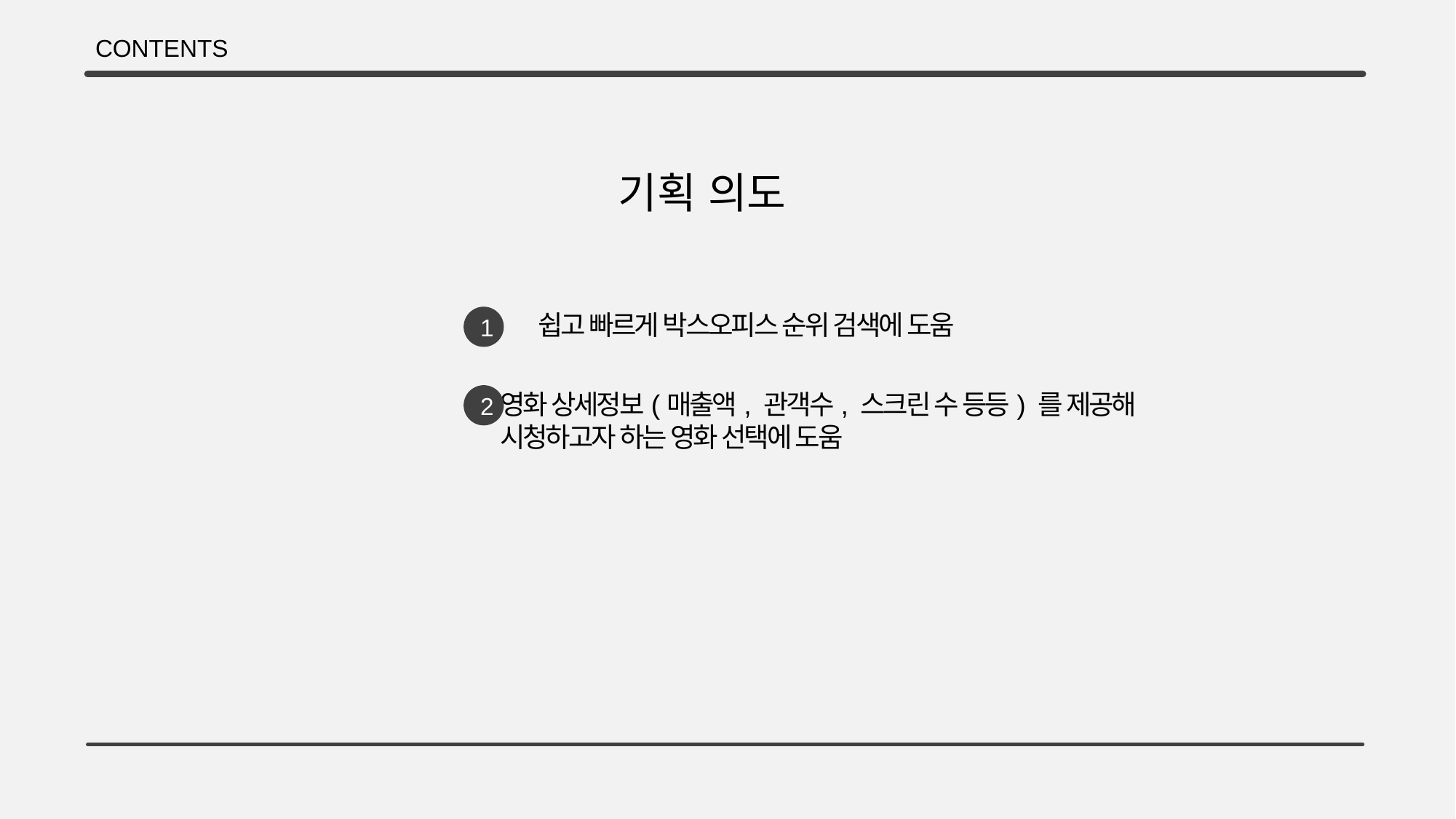

CONTENTS
                  기획 의도
쉽고 빠르게 박스오피스 순위 검색에 도움
1
영화 상세정보(매출액, 관객수, 스크린 수 등등) 를 제공해
시청하고자 하는 영화 선택에 도움
2